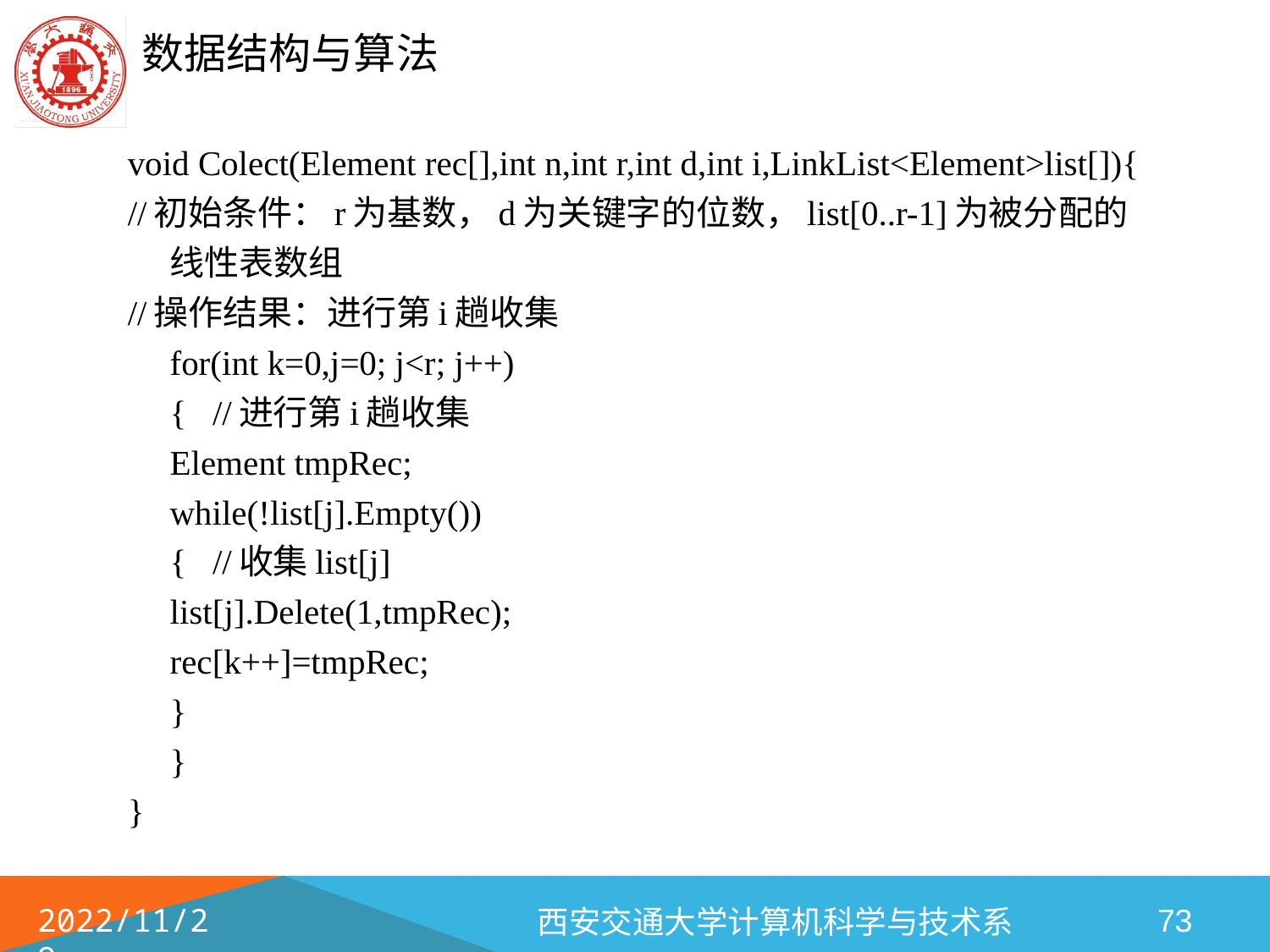

void Colect(Element rec[],int n,int r,int d,int i,LinkList<Element>list[]){
//初始条件：r为基数，d为关键字的位数，list[0..r-1]为被分配的线性表数组
//操作结果：进行第i趟收集
	for(int k=0,j=0; j<r; j++)
	{   //进行第i趟收集
		Element tmpRec;
		while(!list[j].Empty())
		{   //收集list[j]
			list[j].Delete(1,tmpRec);
			rec[k++]=tmpRec;
		}
	}
}